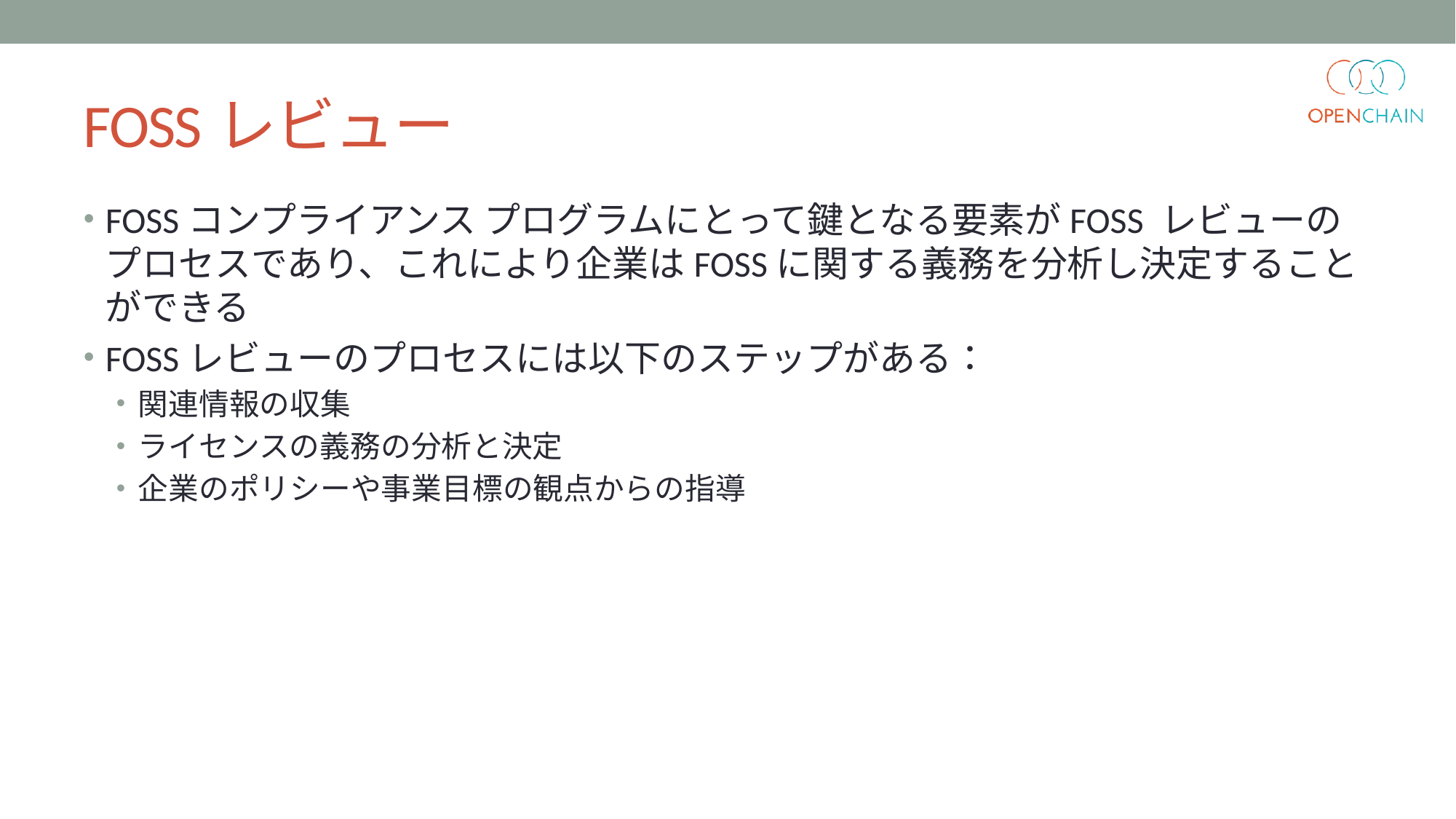

# FOSSレビュー
FOSSコンプライアンス プログラムにとって鍵となる要素がFOSS レビューのプロセスであり、これにより企業はFOSSに関する義務を分析し決定することができる
FOSSレビューのプロセスには以下のステップがある：
関連情報の収集
ライセンスの義務の分析と決定
企業のポリシーや事業目標の観点からの指導